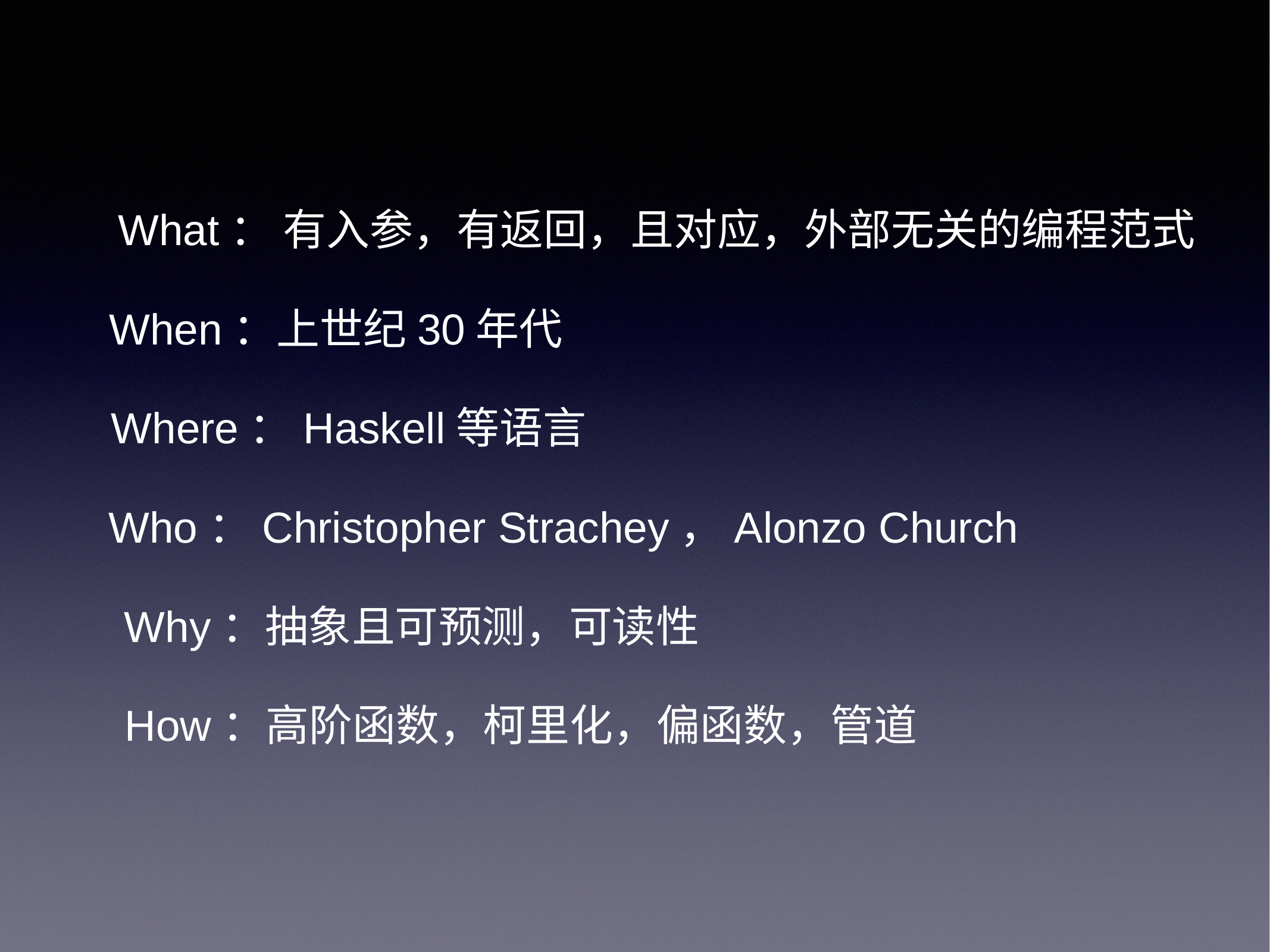

What： 有入参，有返回，且对应，外部无关的编程范式
When：上世纪30年代
Where：Haskell等语言
Who：Christopher Strachey，Alonzo Church
Why：抽象且可预测，可读性
How：高阶函数，柯里化，偏函数，管道